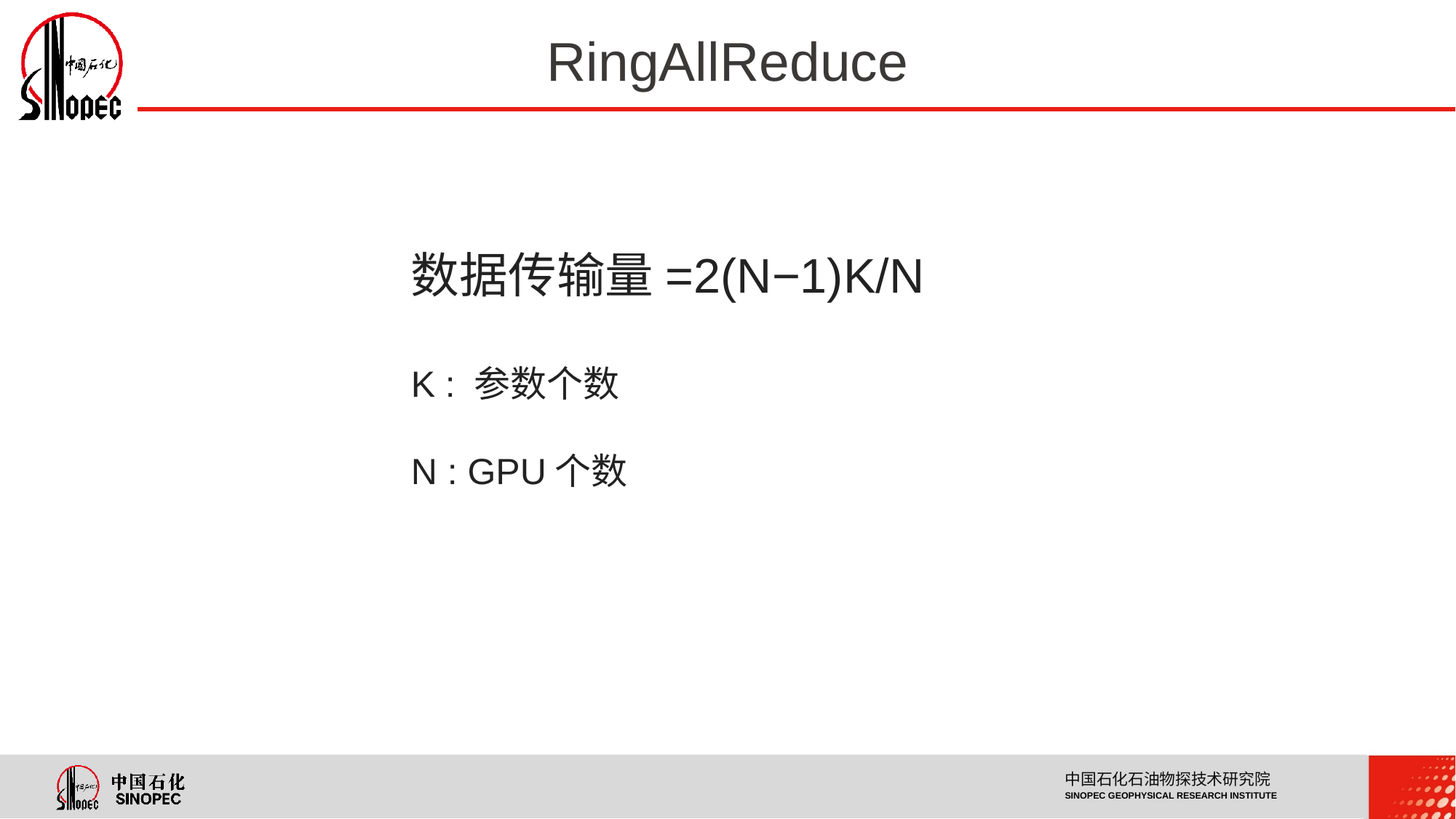

RingAllReduce
数据传输量=2(N−1)K/N

K : 参数个数

N : GPU个数